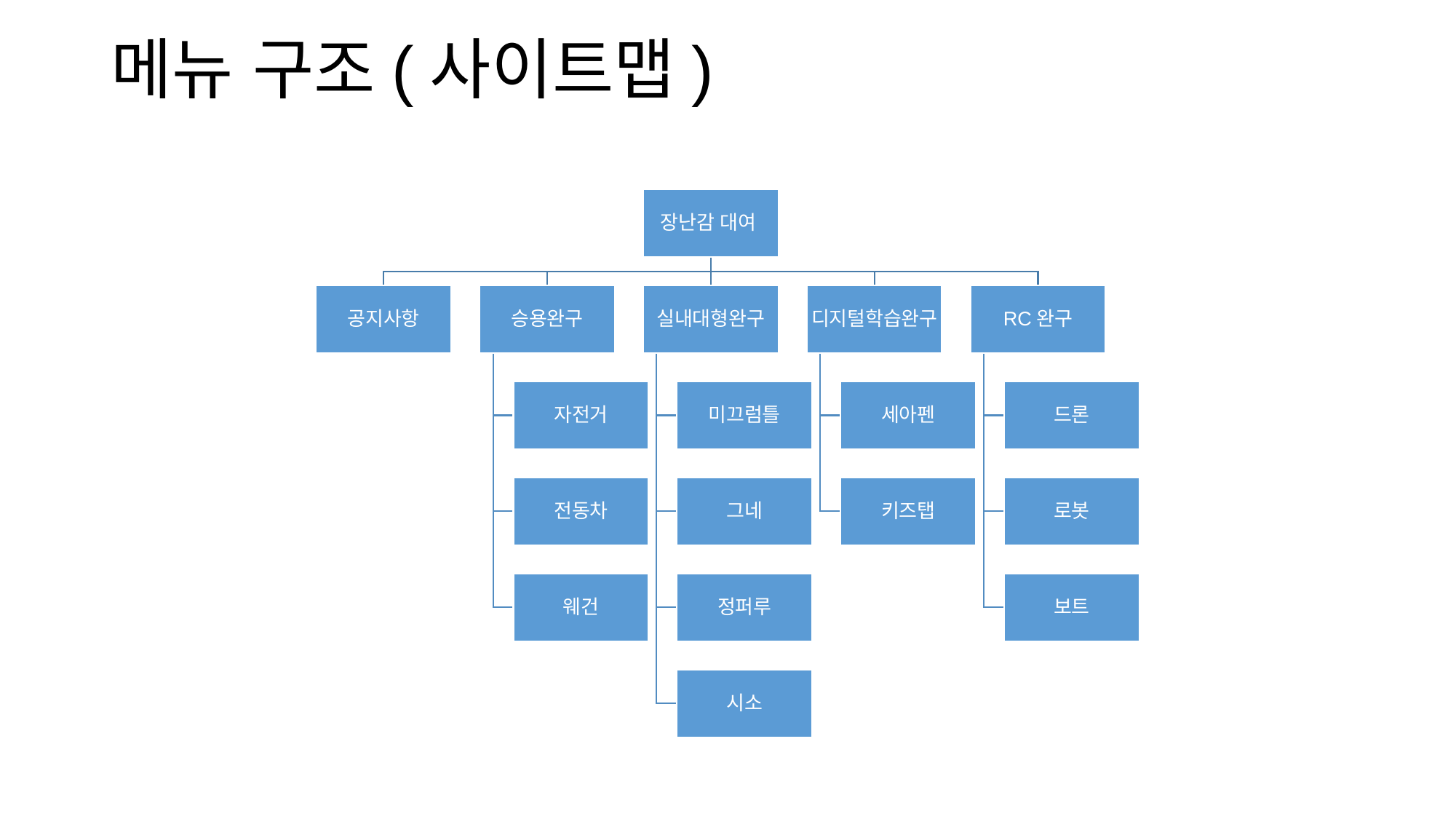

# 메뉴 구조(사이트맵)
장난감 대여
공지사항
승용완구
자전거
전동차
웨건
실내대형완구
미끄럼틀
그네
정퍼루
시소
디지털학습완구
세아펜
키즈탭
RC완구
드론
로봇
보트